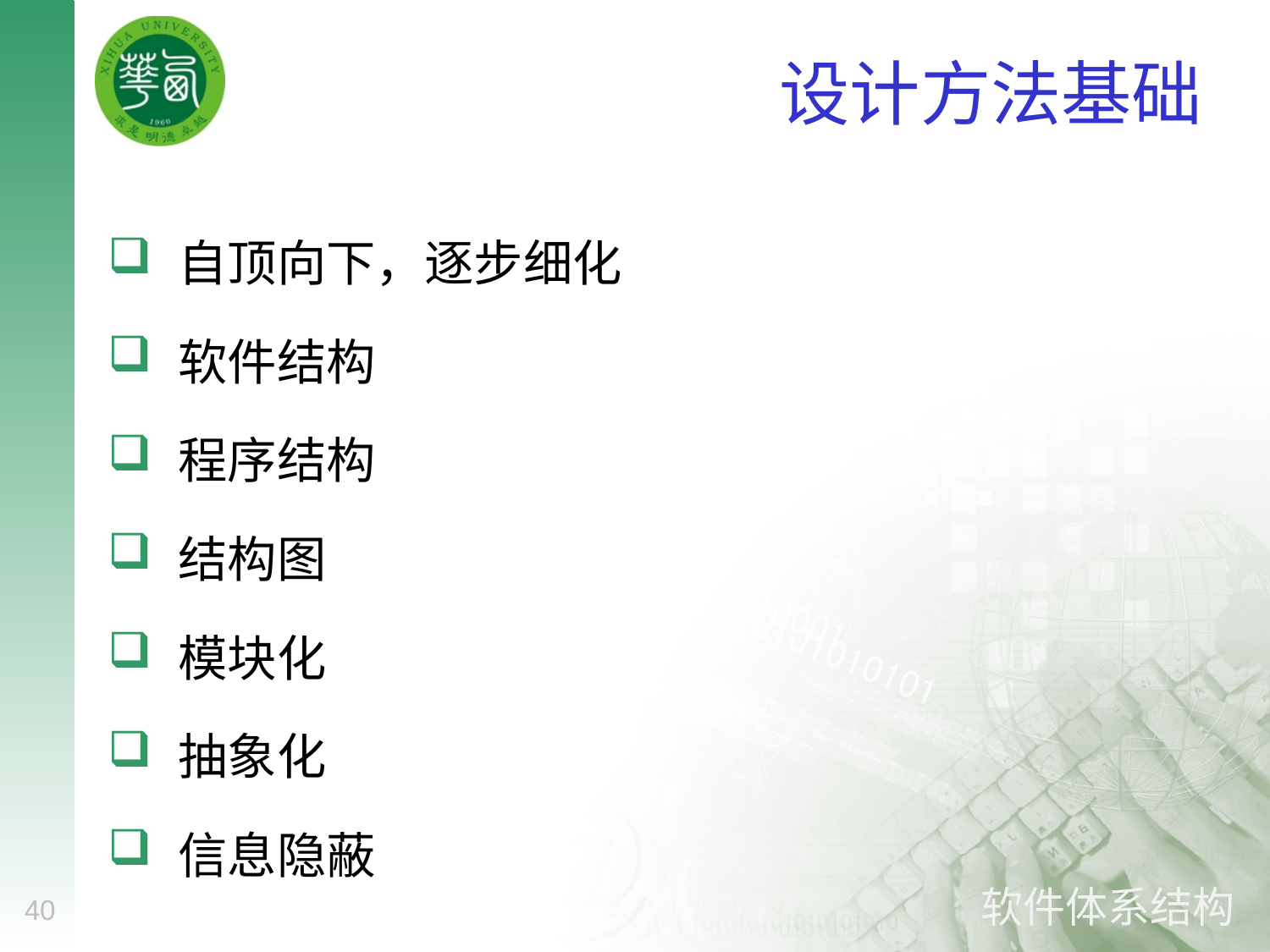

# 设计方法基础
 自顶向下，逐步细化
 软件结构
 程序结构
 结构图
 模块化
 抽象化
 信息隐蔽
40